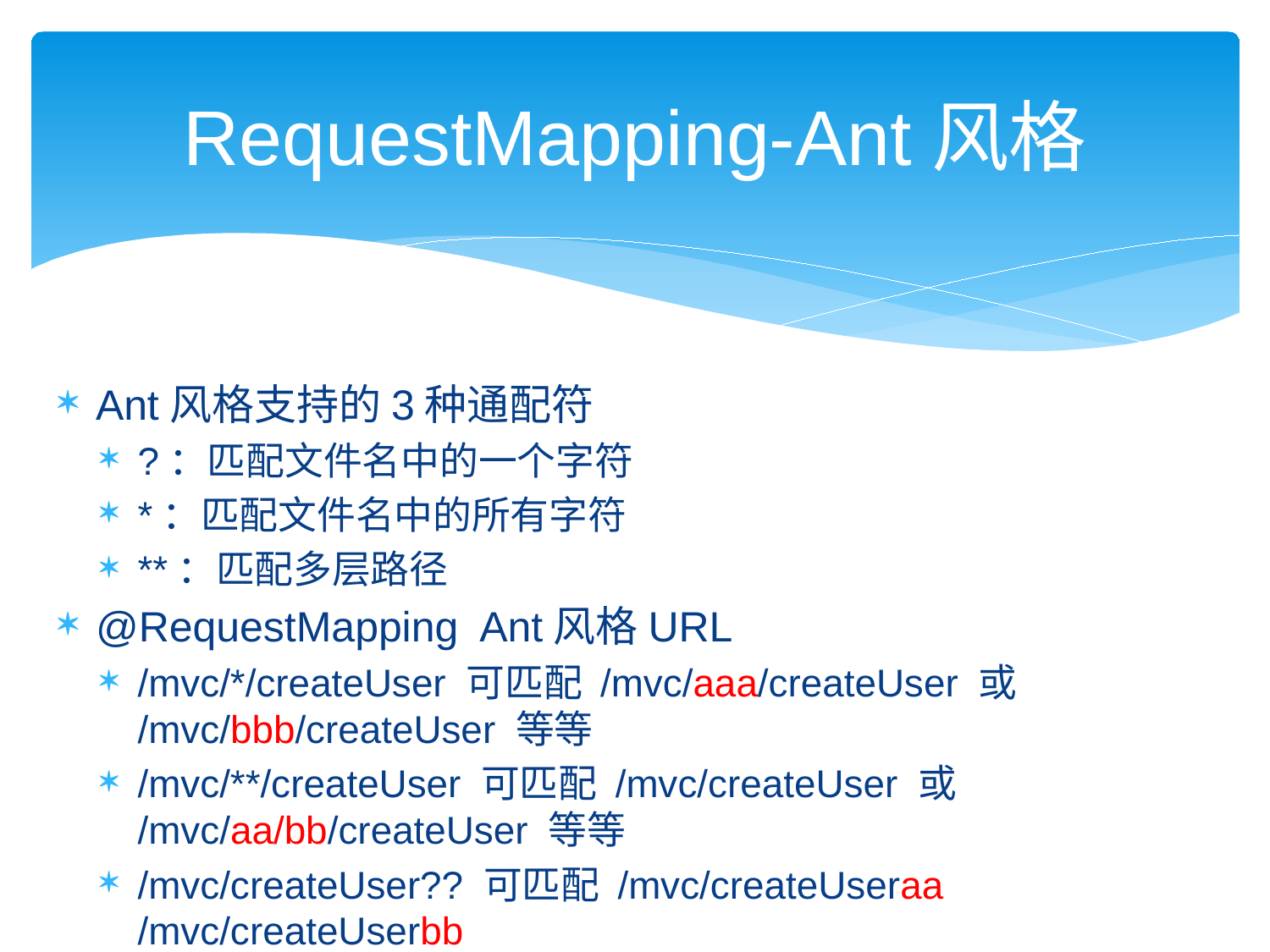

# RequestMapping-Ant风格
Ant风格支持的3种通配符
?：匹配文件名中的一个字符
*：匹配文件名中的所有字符
**：匹配多层路径
@RequestMapping  Ant风格URL
/mvc/*/createUser 可匹配 /mvc/aaa/createUser 或 /mvc/bbb/createUser 等等
/mvc/**/createUser 可匹配 /mvc/createUser 或 /mvc/aa/bb/createUser 等等
/mvc/createUser?? 可匹配 /mvc/createUseraa  /mvc/createUserbb